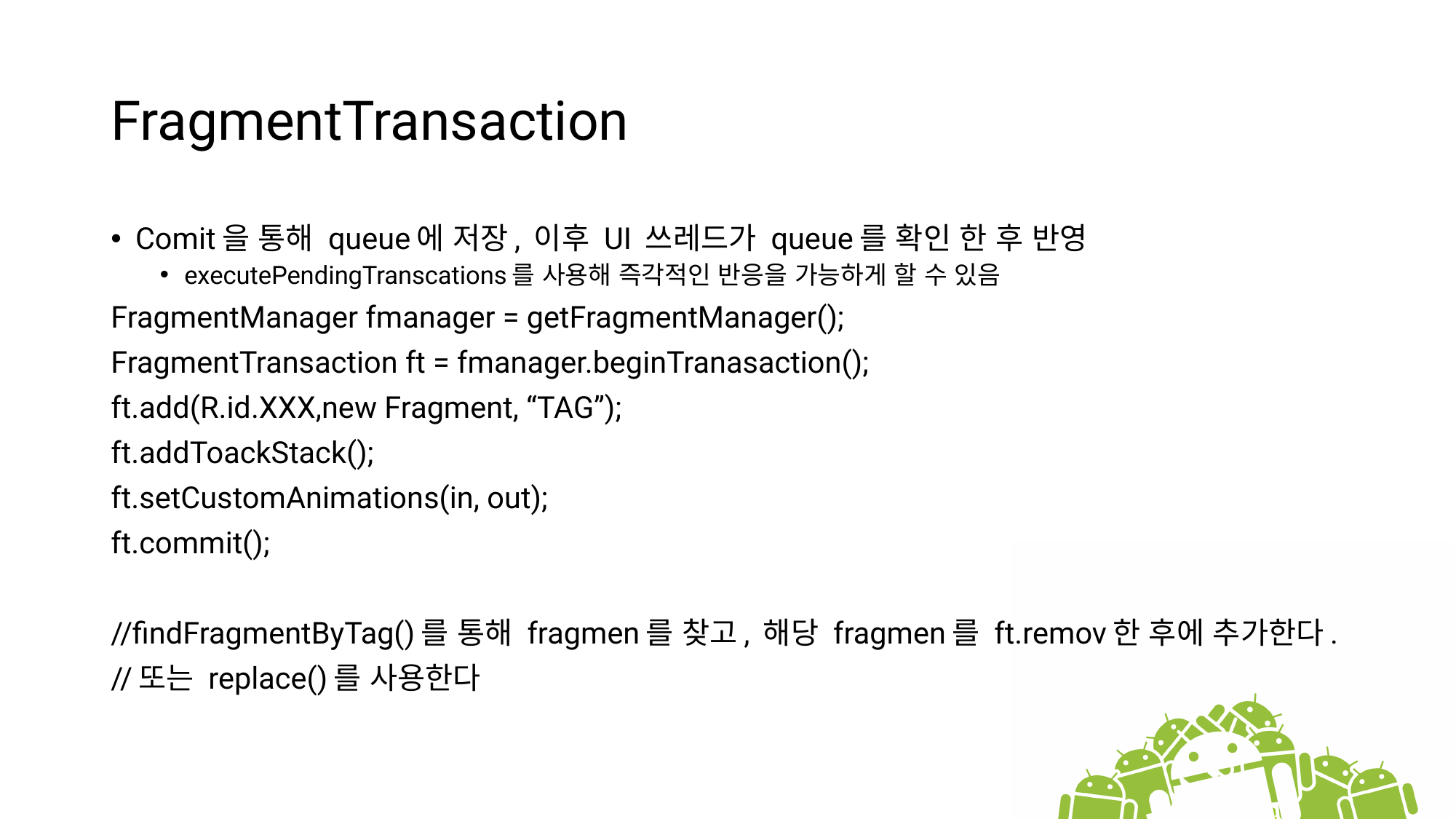

# FragmentTransaction
Comit을 통해 queue에 저장, 이후 UI 쓰레드가 queue를 확인 한 후 반영
executePendingTranscations를 사용해 즉각적인 반응을 가능하게 할 수 있음
FragmentManager fmanager = getFragmentManager();
FragmentTransaction ft = fmanager.beginTranasaction();
ft.add(R.id.XXX,new Fragment, “TAG”);
ft.addToackStack();
ft.setCustomAnimations(in, out);
ft.commit();

//findFragmentByTag()를 통해 fragmen를 찾고, 해당 fragmen를 ft.remov한 후에 추가한다.
//또는 replace()를 사용한다